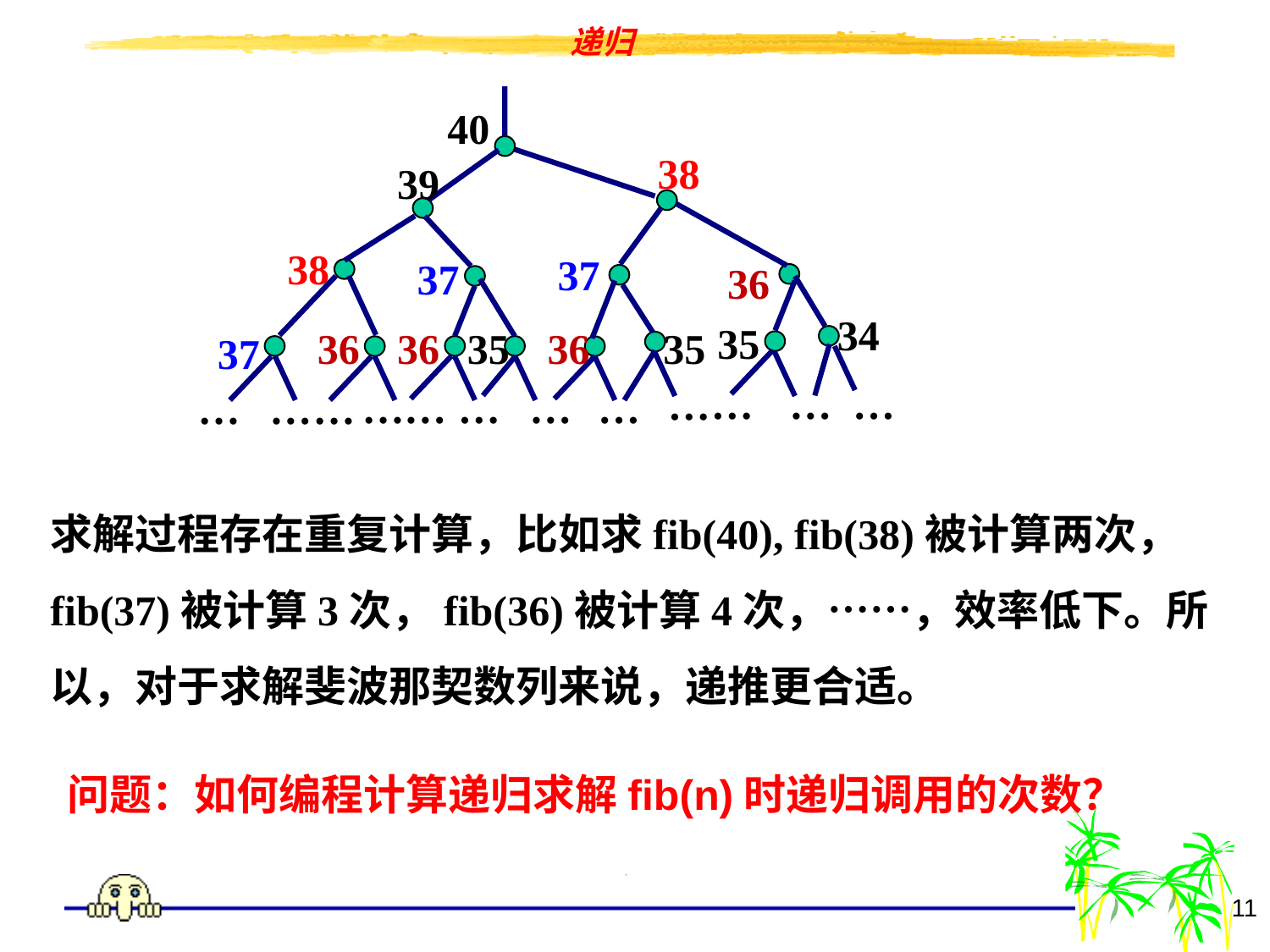

40
38
39
38
37
37
34
35
36
36
35
36
35
37
36

…
…
…
…
…
…
…
…
…
…
…
…
求解过程存在重复计算，比如求fib(40), fib(38)被计算两次，
fib(37)被计算3次，fib(36)被计算4次，……，效率低下。所
以，对于求解斐波那契数列来说，递推更合适。
问题：如何编程计算递归求解fib(n)时递归调用的次数？
11